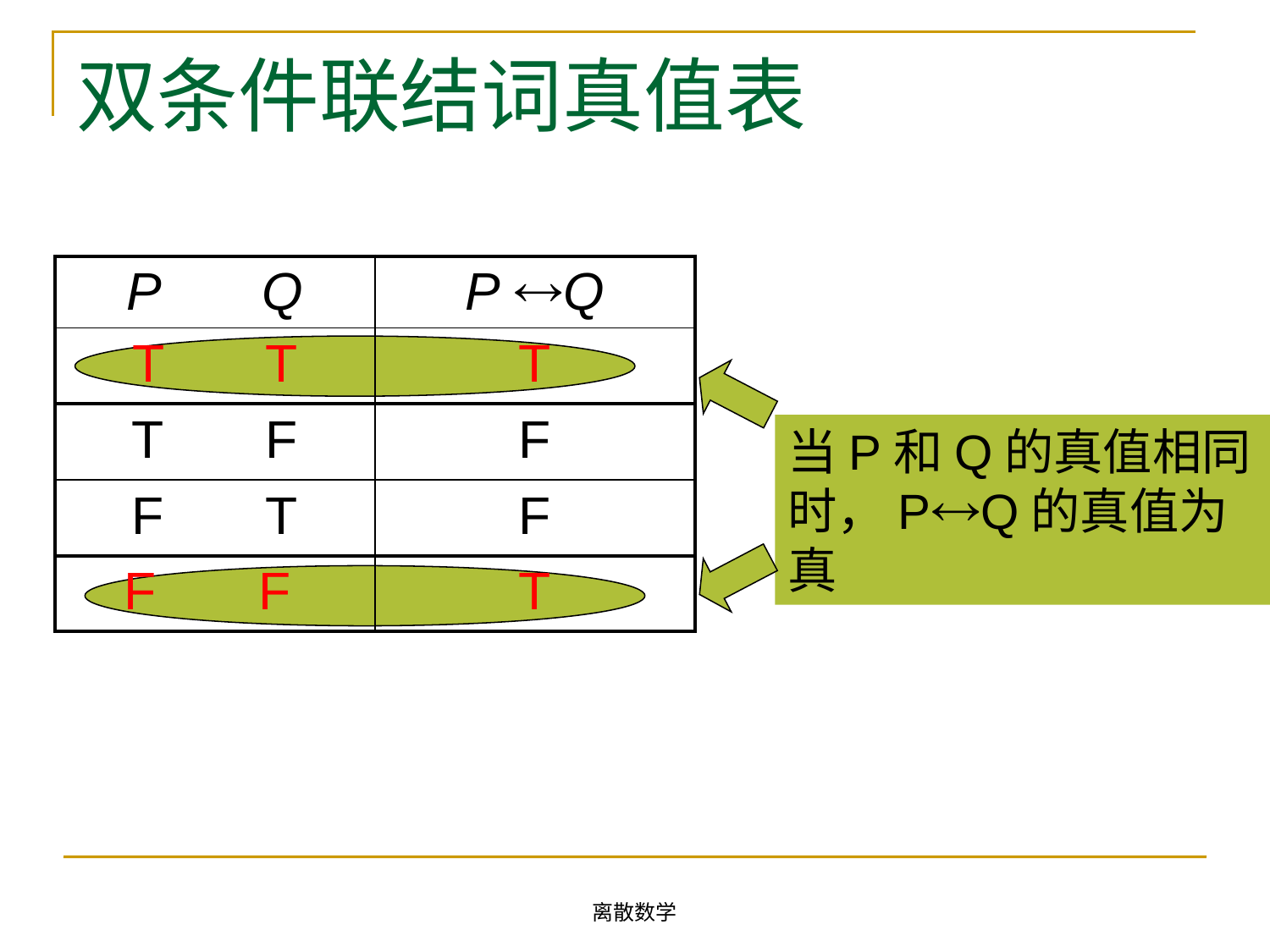

# 双条件联结词真值表
| P Q | P ↔Q |
| --- | --- |
| T T | T |
| T F | F |
| F T | F |
| F F | T |

当P和Q的真值相同时，P↔Q的真值为真

30
离散数学